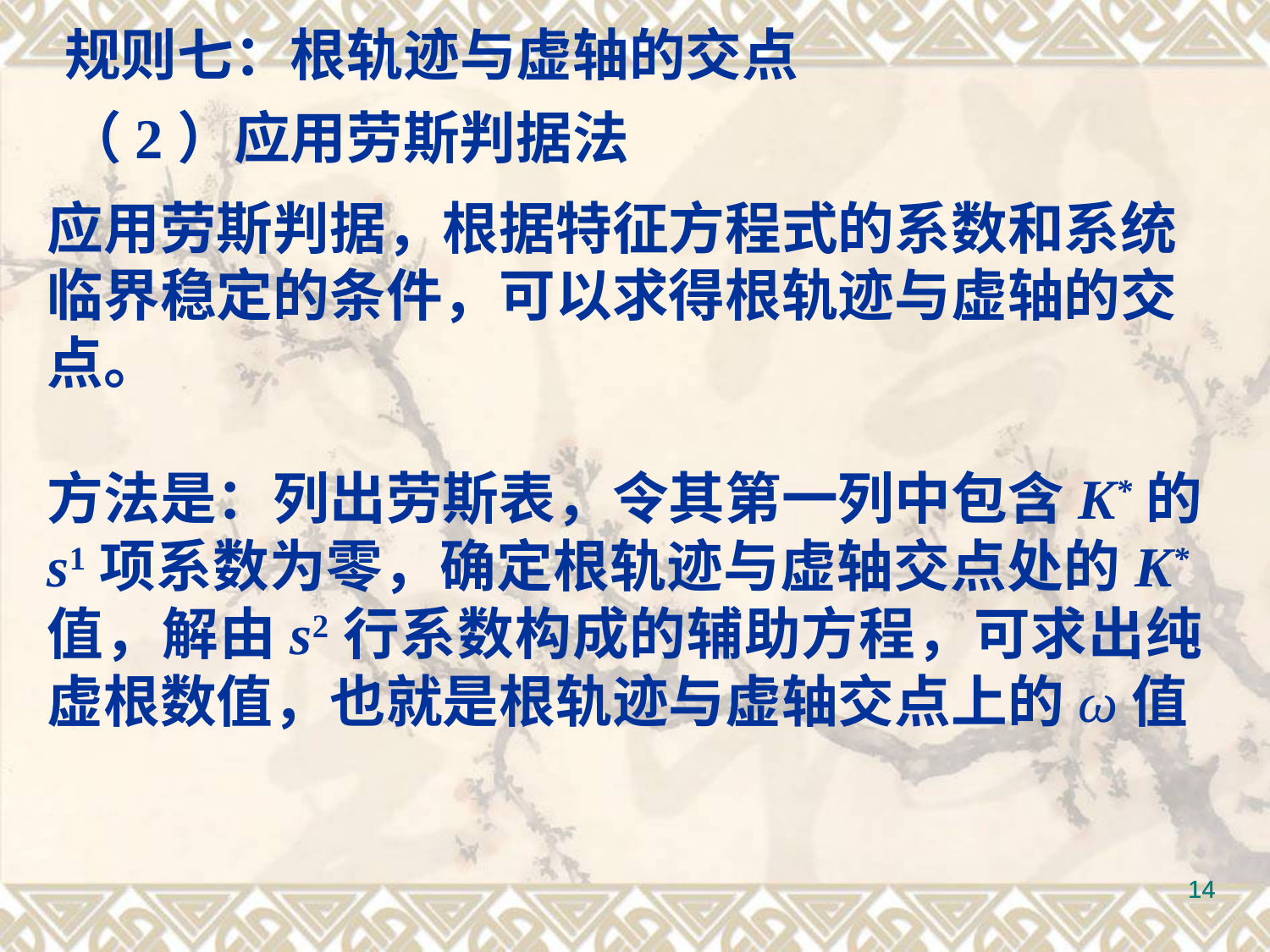

规则七：根轨迹与虚轴的交点
（2）应用劳斯判据法
应用劳斯判据，根据特征方程式的系数和系统临界稳定的条件，可以求得根轨迹与虚轴的交点。

方法是：列出劳斯表，令其第一列中包含K*的s1项系数为零，确定根轨迹与虚轴交点处的K*值，解由s2行系数构成的辅助方程，可求出纯虚根数值，也就是根轨迹与虚轴交点上的ω值
14
14